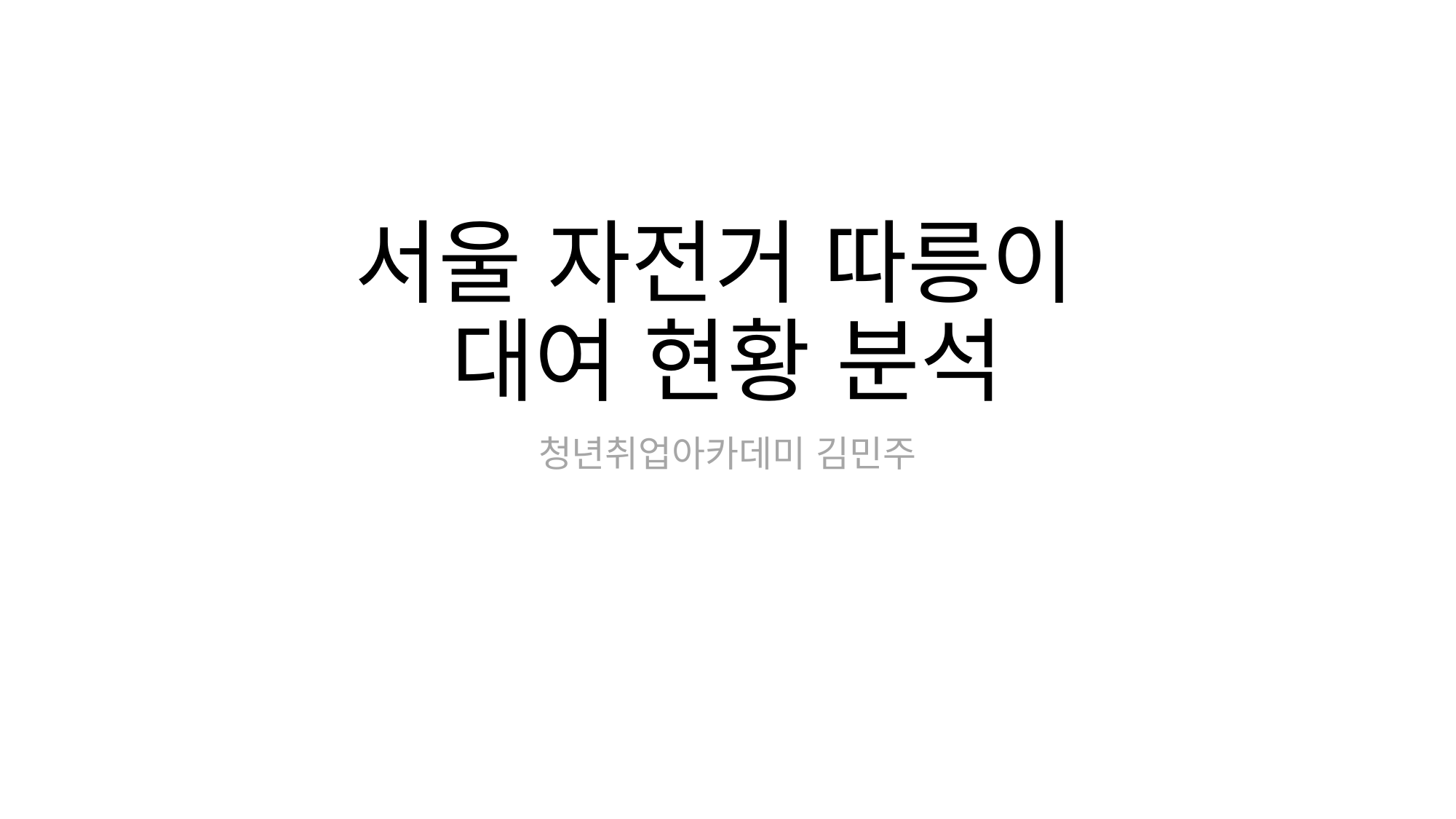

# 서울 자전거 따릉이 대여 현황 분석
청년취업아카데미 김민주